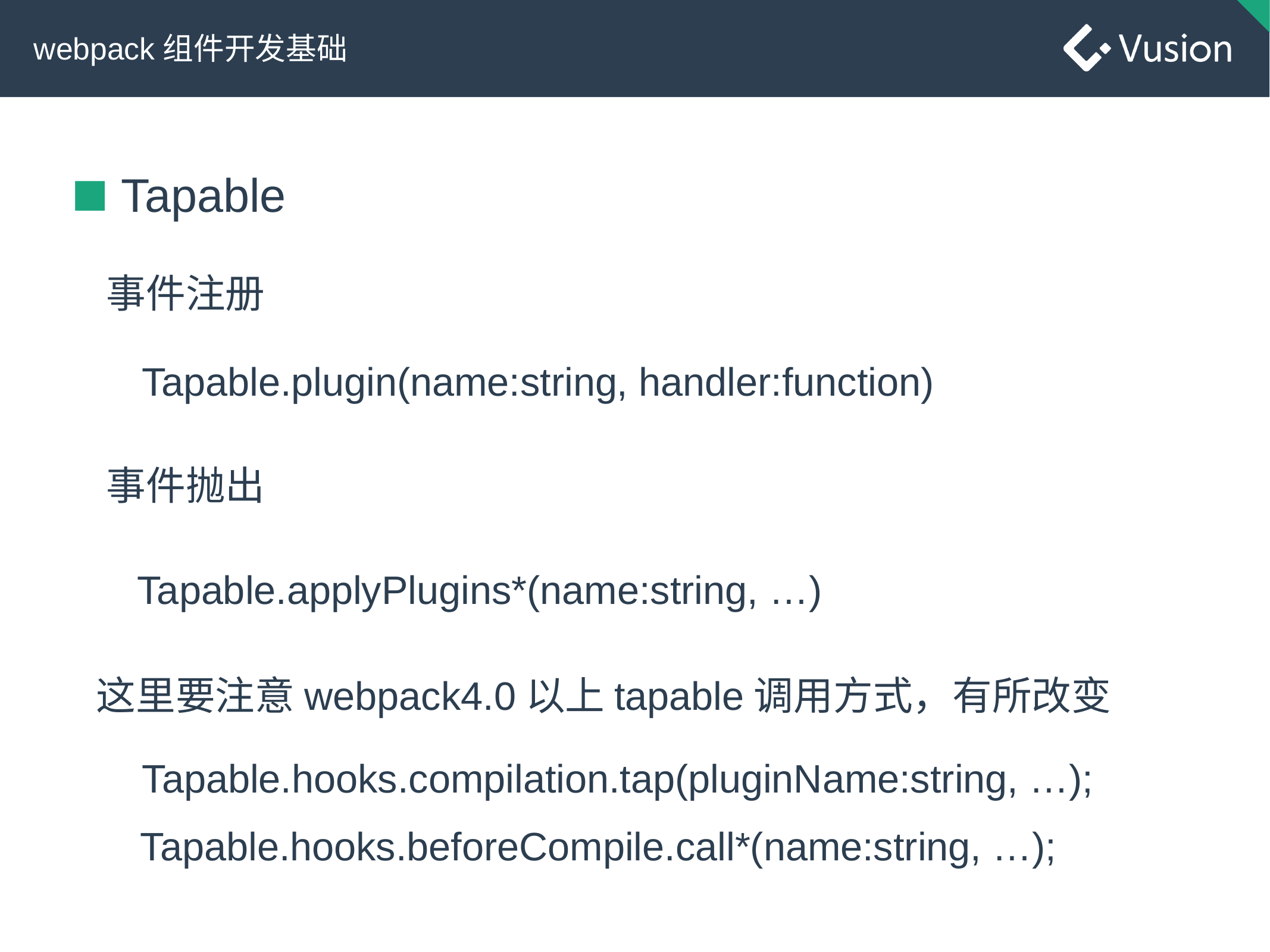

# webpack组件开发基础
Tapable
事件注册
Tapable.plugin(name:string, handler:function)
事件抛出
Tapable.applyPlugins*(name:string, …)
这里要注意webpack4.0以上tapable调用方式，有所改变
Tapable.hooks.compilation.tap(pluginName:string, …);
Tapable.hooks.beforeCompile.call*(name:string, …);